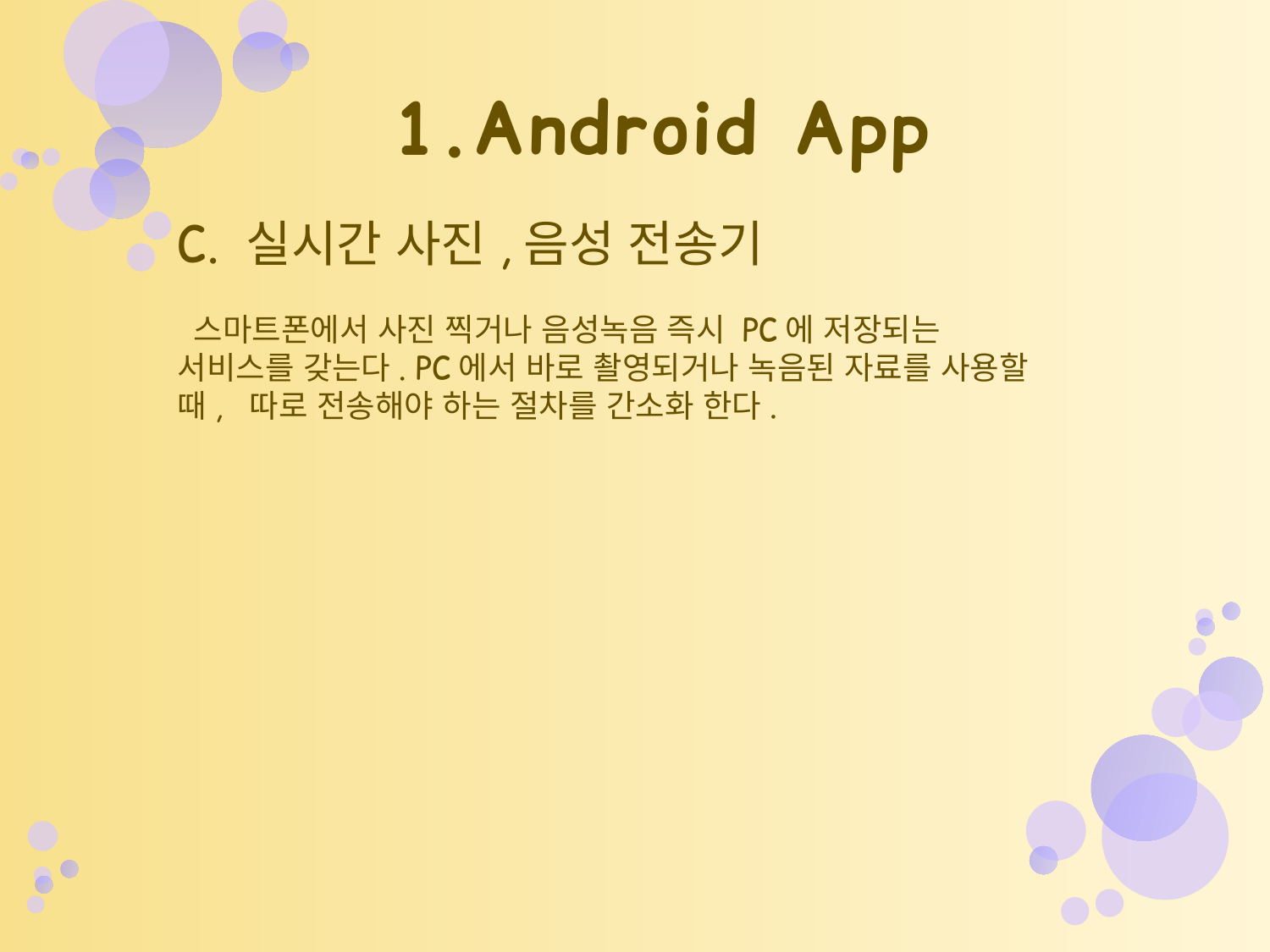

# 1.Android App
C. 실시간 사진,음성 전송기

 스마트폰에서 사진 찍거나 음성녹음 즉시 PC에 저장되는 서비스를 갖는다. PC에서 바로 촬영되거나 녹음된 자료를 사용할 때,  따로 전송해야 하는 절차를 간소화 한다.